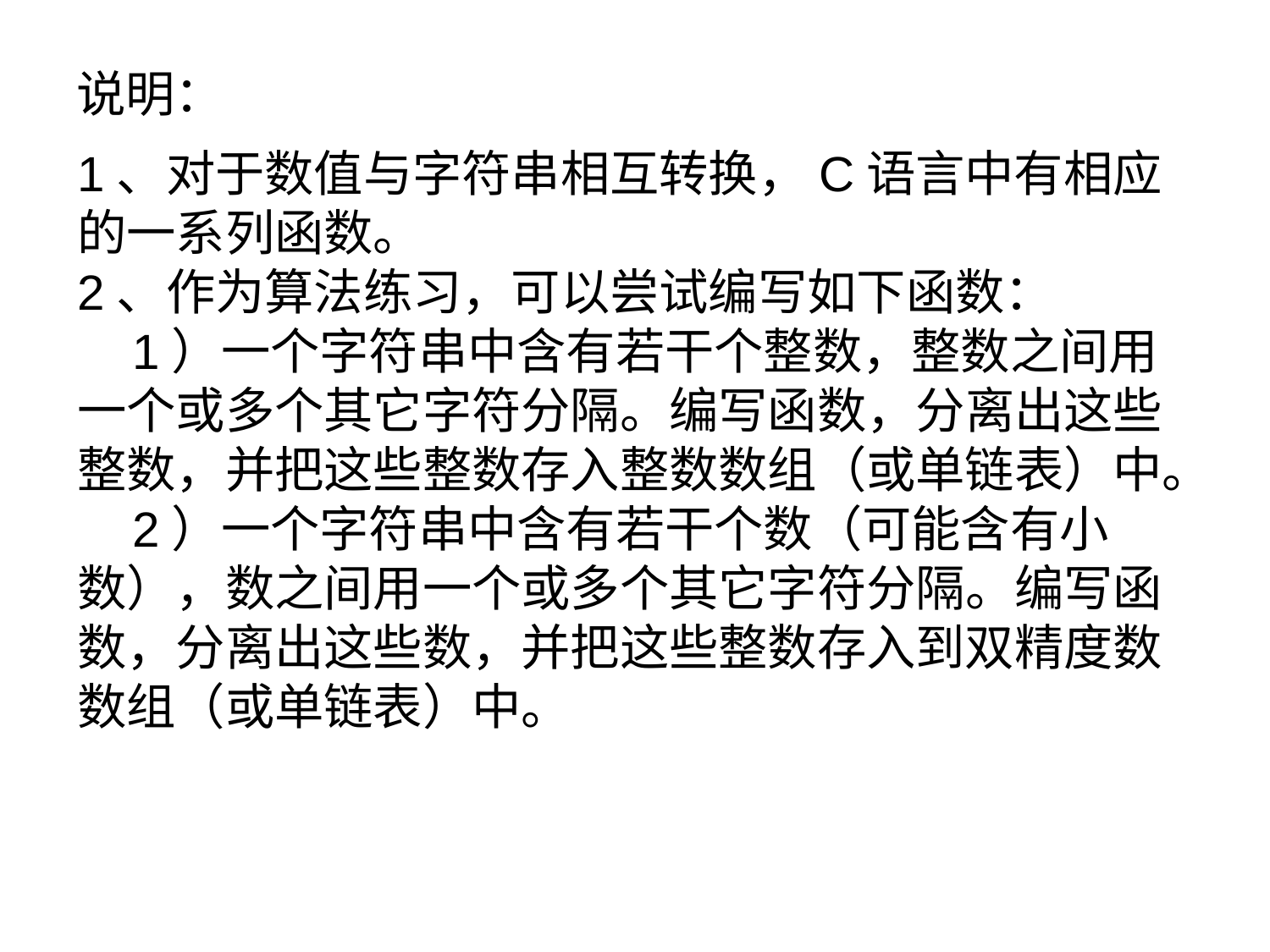

# 说明：
1、对于数值与字符串相互转换，C语言中有相应的一系列函数。
2、作为算法练习，可以尝试编写如下函数：
    1）一个字符串中含有若干个整数，整数之间用一个或多个其它字符分隔。编写函数，分离出这些整数，并把这些整数存入整数数组（或单链表）中。
    2）一个字符串中含有若干个数（可能含有小数），数之间用一个或多个其它字符分隔。编写函数，分离出这些数，并把这些整数存入到双精度数数组（或单链表）中。